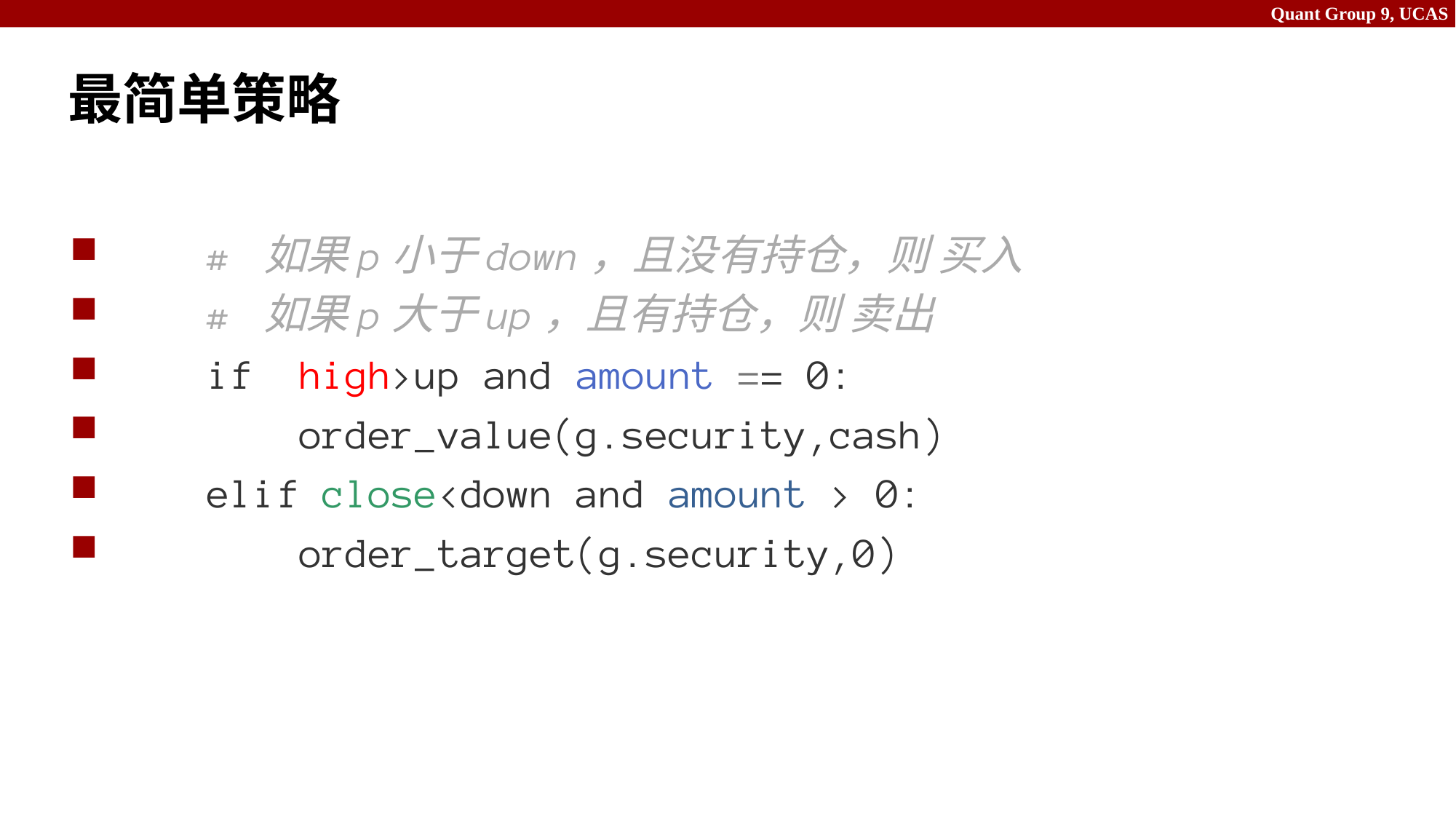

# 最简单策略

    # 如果p小于down，且没有持仓，则 买入
    # 如果p大于up，且有持仓，则 卖出
    if  high>up and amount == 0:
        order_value(g.security,cash)
    elif close<down and amount > 0:
        order_target(g.security,0)